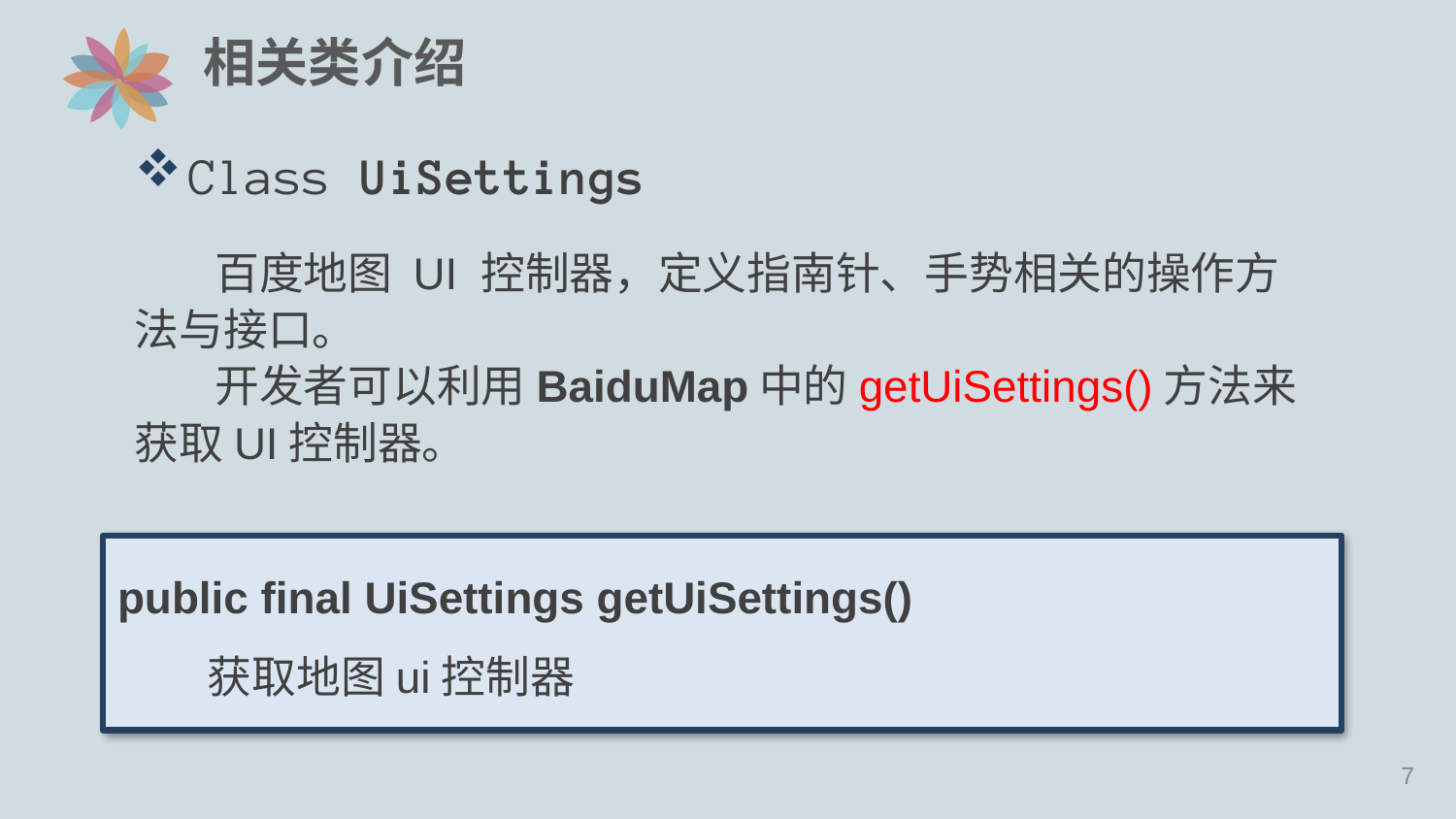

# 相关类介绍
Class UiSettings

       百度地图 UI 控制器，定义指南针、手势相关的操作方法与接口。
       开发者可以利用BaiduMap中的getUiSettings()方法来获取UI控制器。

public final UiSettings getUiSettings()
        获取地图ui控制器
7